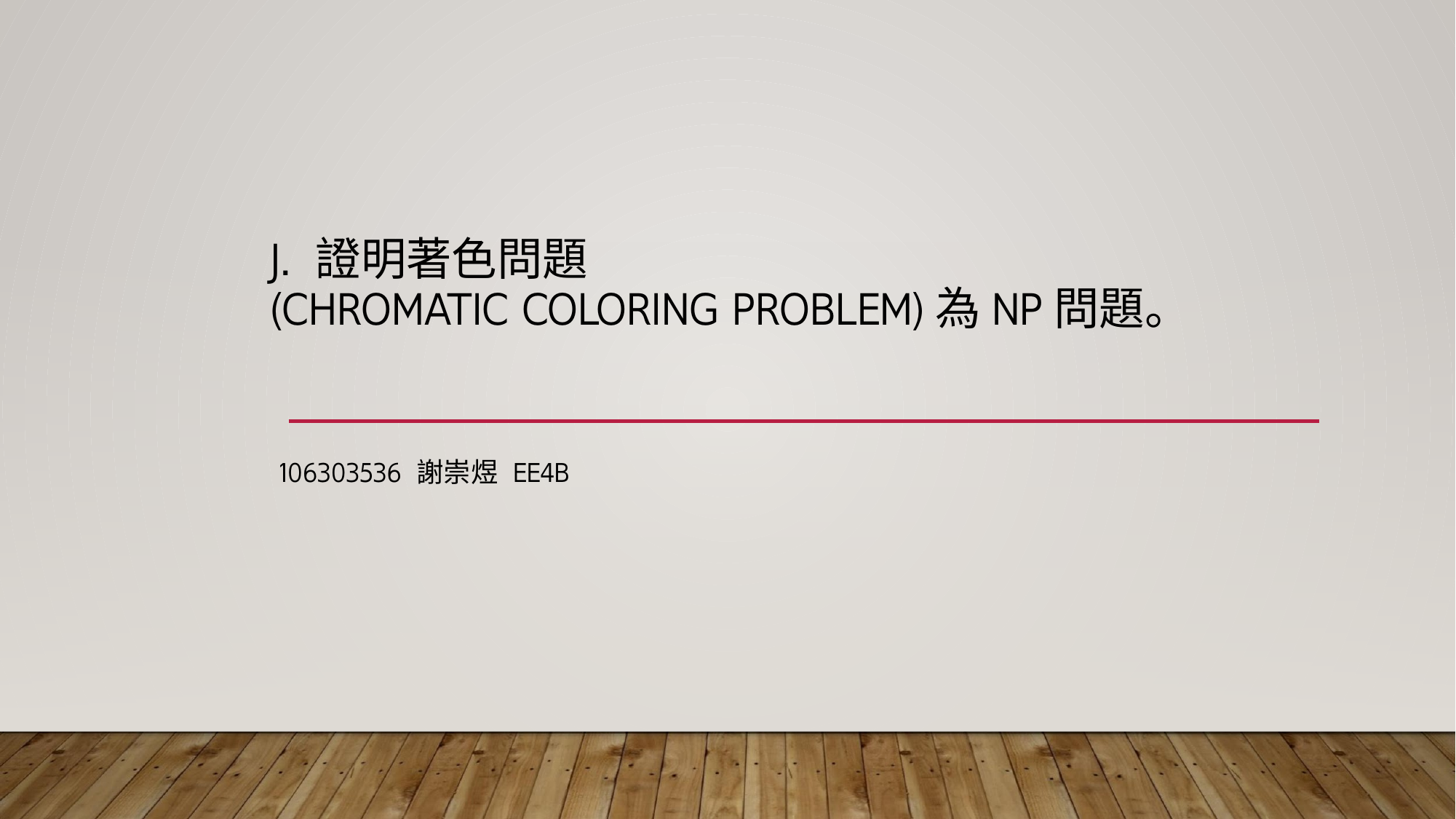

# J. 證明著色問題 (CHROMATIC COLORING PROBLEM)為NP問題。
106303536 謝崇煜 EE4B